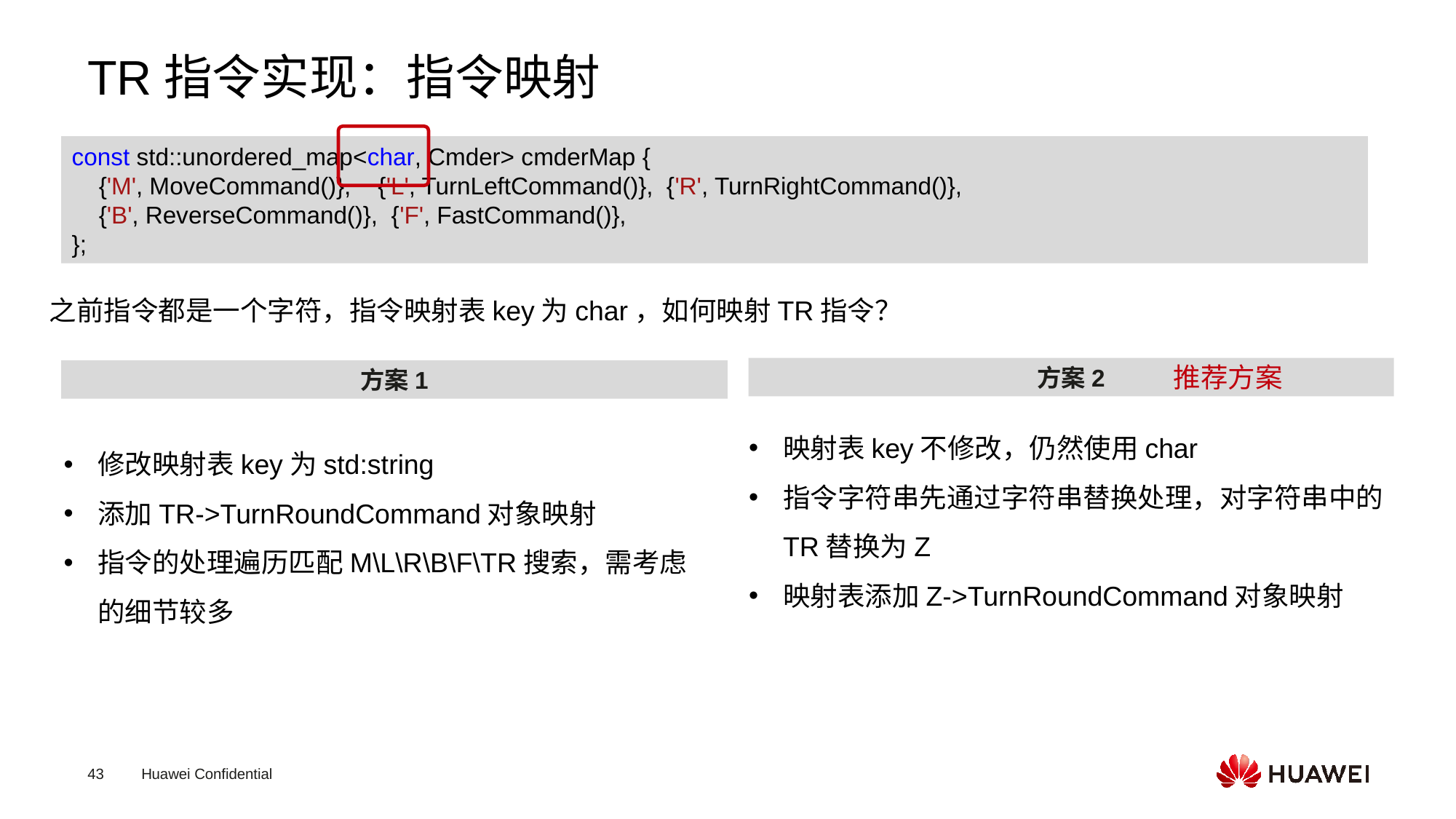

方案1
# TR指令实现：指令映射
方案2

const std::unordered_map<char, Cmder> cmderMap {
    {'M', MoveCommand()},    {'L', TurnLeftCommand()},  {'R', TurnRightCommand()},
    {'B', ReverseCommand()},  {'F', FastCommand()},
};
之前指令都是一个字符，指令映射表key为char，如何映射TR指令？
推荐方案
映射表key不修改，仍然使用char
指令字符串先通过字符串替换处理，对字符串中的TR替换为Z
映射表添加Z->TurnRoundCommand对象映射
修改映射表key为std:string
添加TR->TurnRoundCommand对象映射
指令的处理遍历匹配M\L\R\B\F\TR搜索，需考虑的细节较多